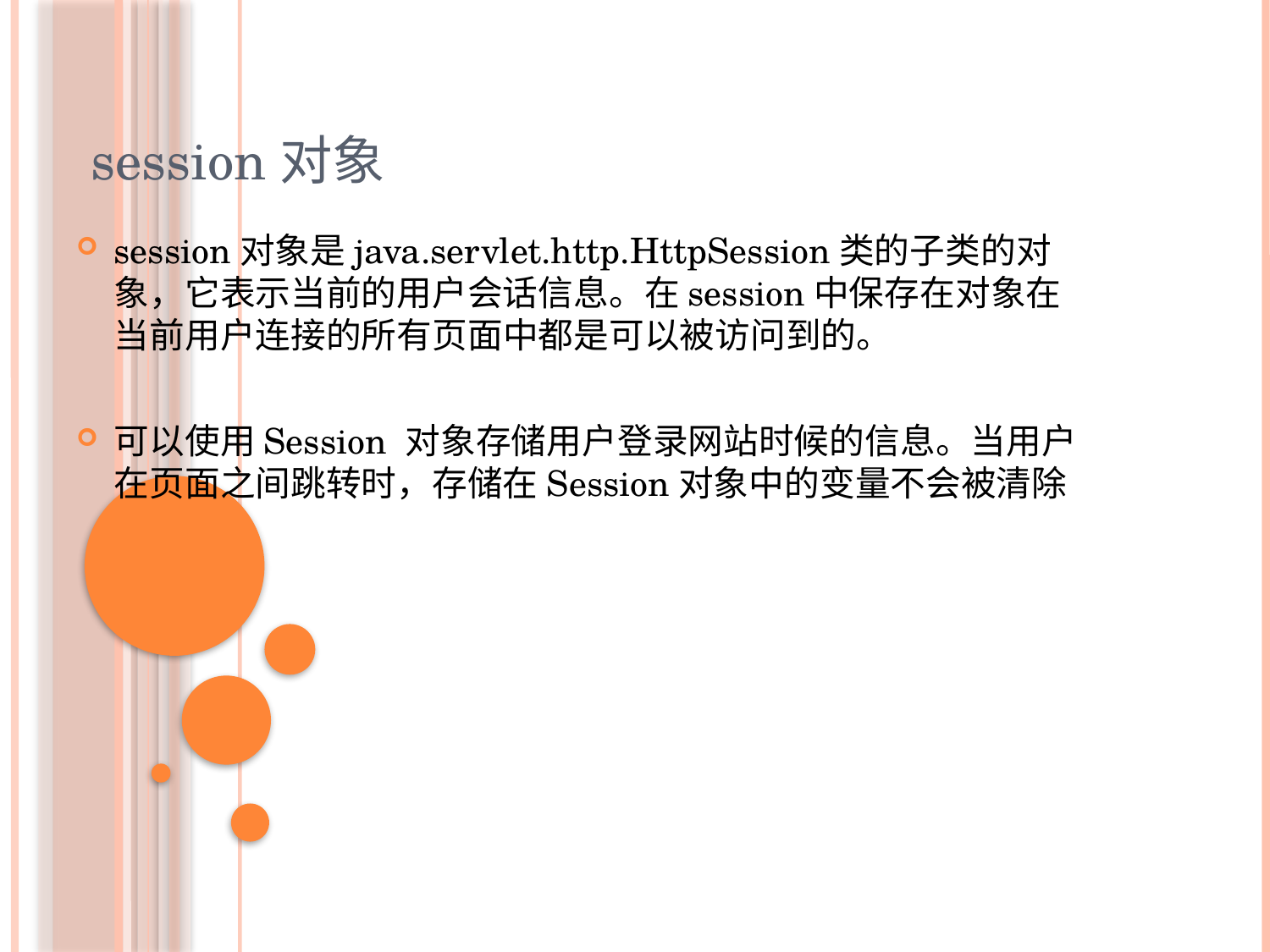

session对象
session对象是java.servlet.http.HttpSession类的子类的对象，它表示当前的用户会话信息。在session中保存在对象在当前用户连接的所有页面中都是可以被访问到的。

可以使用Session 对象存储用户登录网站时候的信息。当用户在页面之间跳转时，存储在Session对象中的变量不会被清除